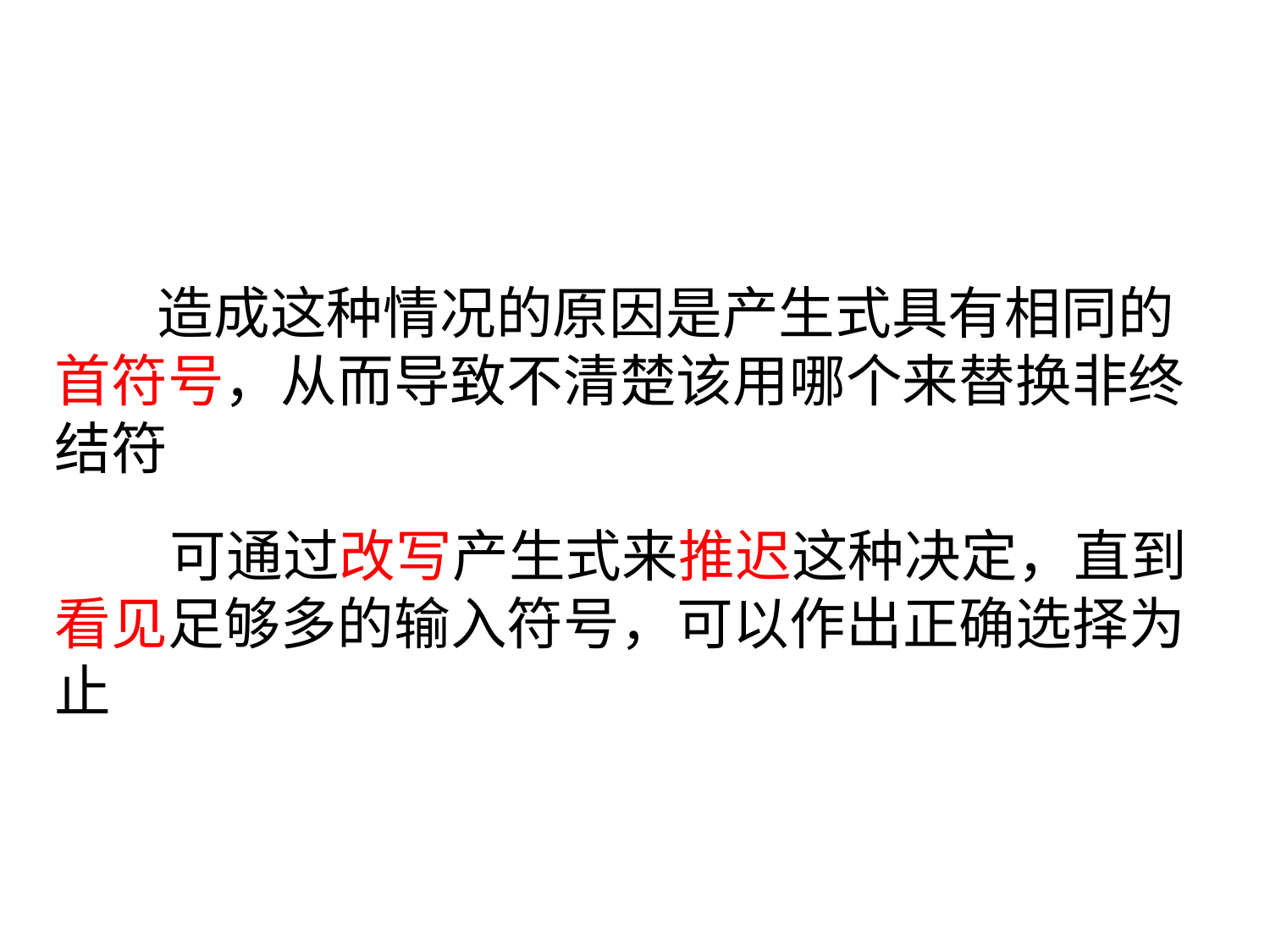

造成这种情况的原因是产生式具有相同的首符号，从而导致不清楚该用哪个来替换非终结符
        可通过改写产生式来推迟这种决定，直到看见足够多的输入符号，可以作出正确选择为止